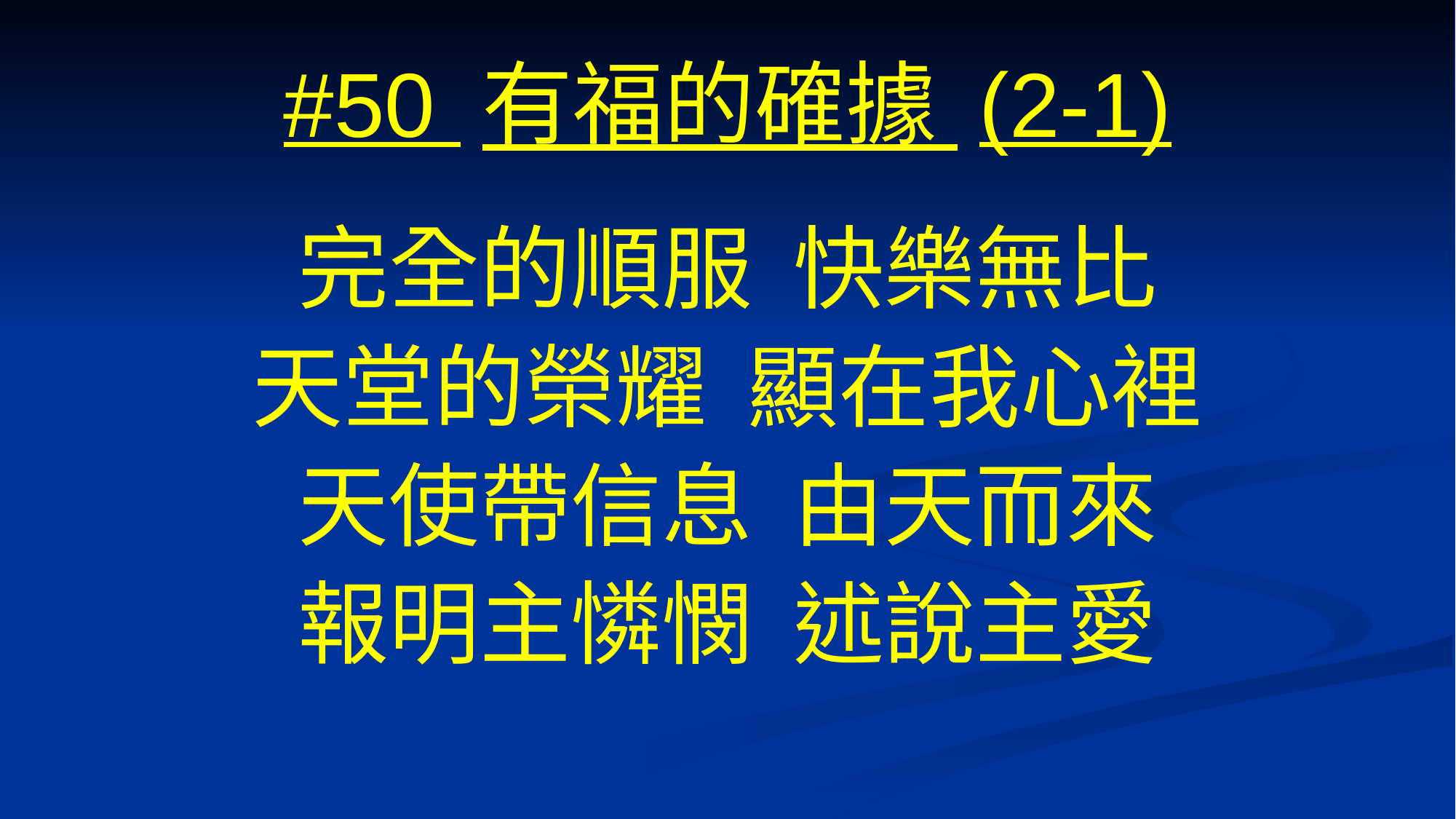

# #50 有福的確據 (2-1)
完全的順服  快樂無比
天堂的榮耀  顯在我心裡
天使帶信息  由天而來
報明主憐憫  述說主愛